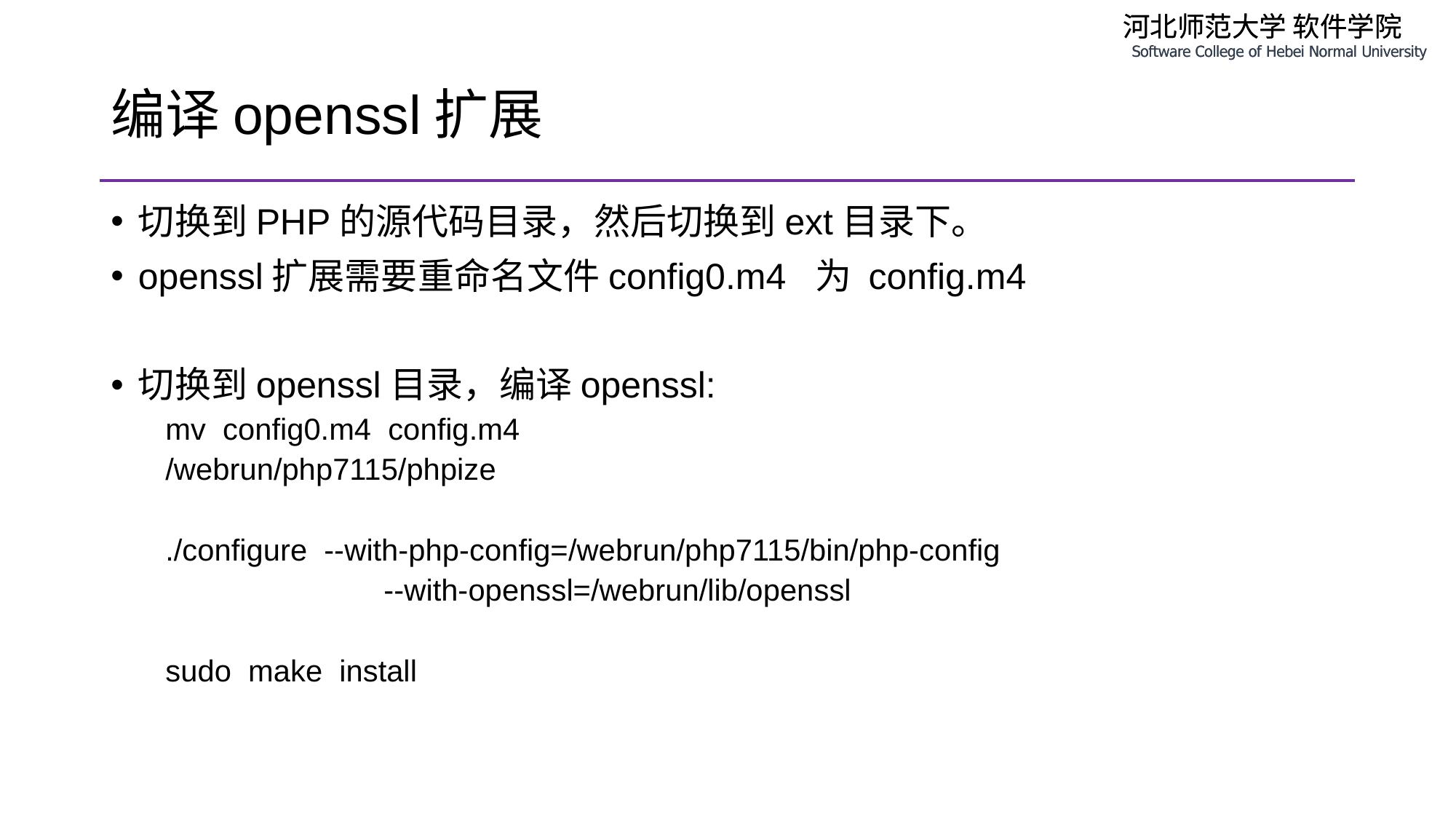

# 编译openssl扩展
切换到PHP的源代码目录，然后切换到ext目录下。
openssl扩展需要重命名文件config0.m4  为 config.m4

切换到openssl目录，编译openssl:
mv  config0.m4  config.m4
/webrun/php7115/phpize

./configure  --with-php-config=/webrun/php7115/bin/php-config
		--with-openssl=/webrun/lib/openssl

sudo  make  install